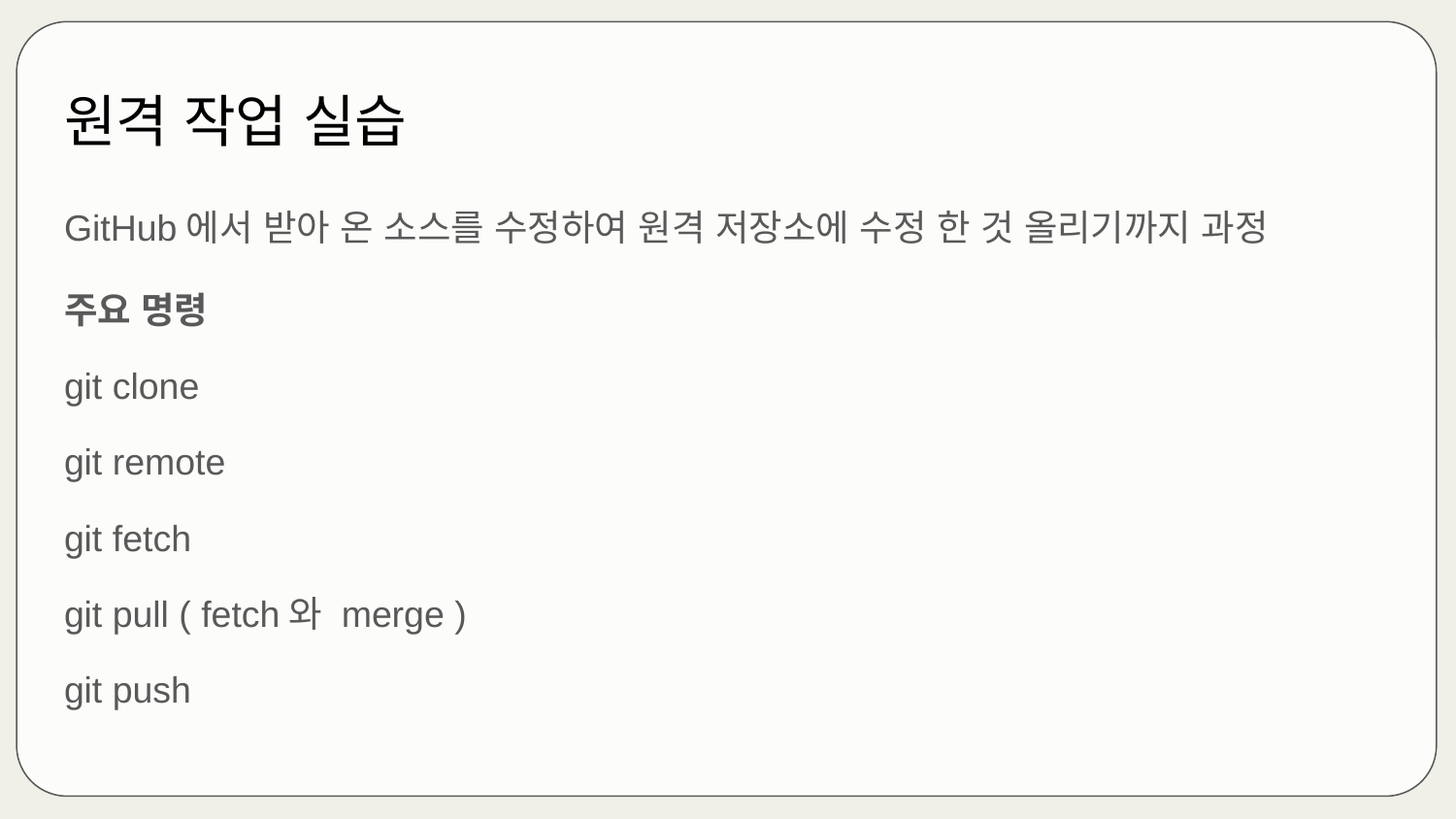

# 원격 작업 실습
GitHub에서 받아 온 소스를 수정하여 원격 저장소에 수정 한 것 올리기까지 과정
주요 명령
git clone
git remote
git fetch
git pull ( fetch와 merge )
git push